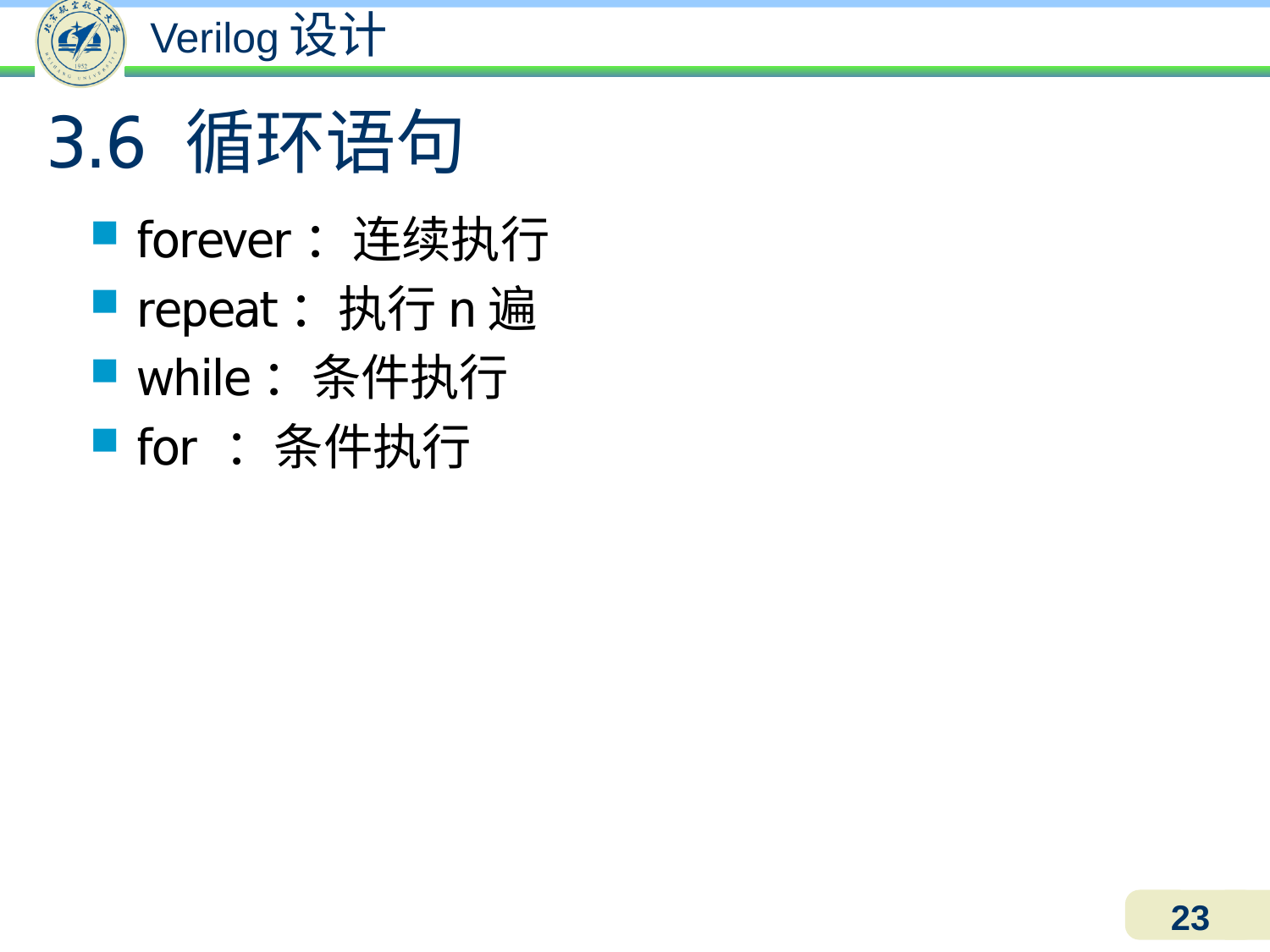

3.6 循环语句
forever：连续执行
repeat：执行n遍
while：条件执行
for ：条件执行

23